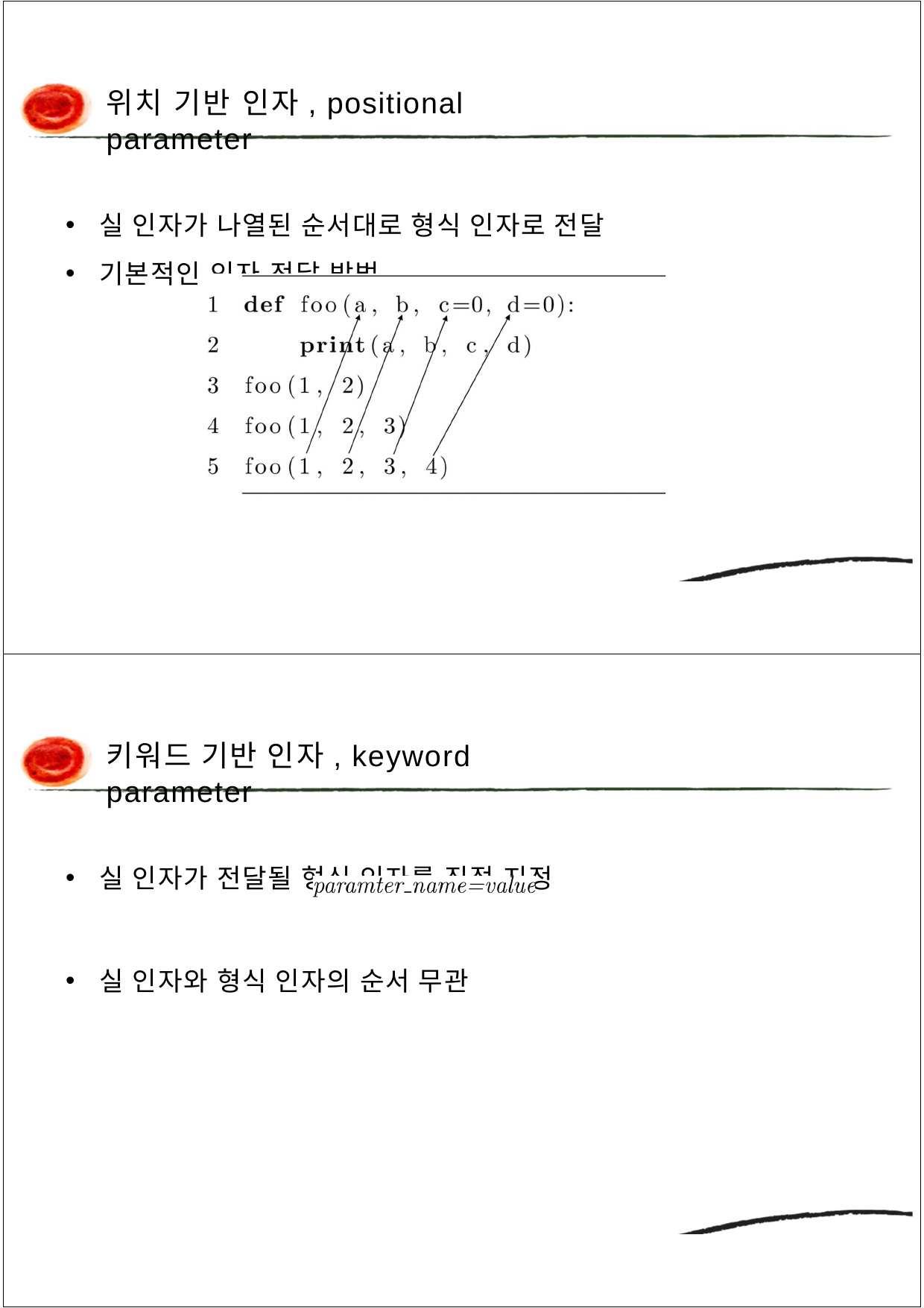

위치 기반 인자, positional parameter

실 인자가 나열된 순서대로 형식 인자로 전달
기본적인 인자 전달 방법

키워드 기반 인자, keyword parameter

실 인자가 전달될 형식 인자를 직접 지정

실 인자와 형식 인자의 순서 무관